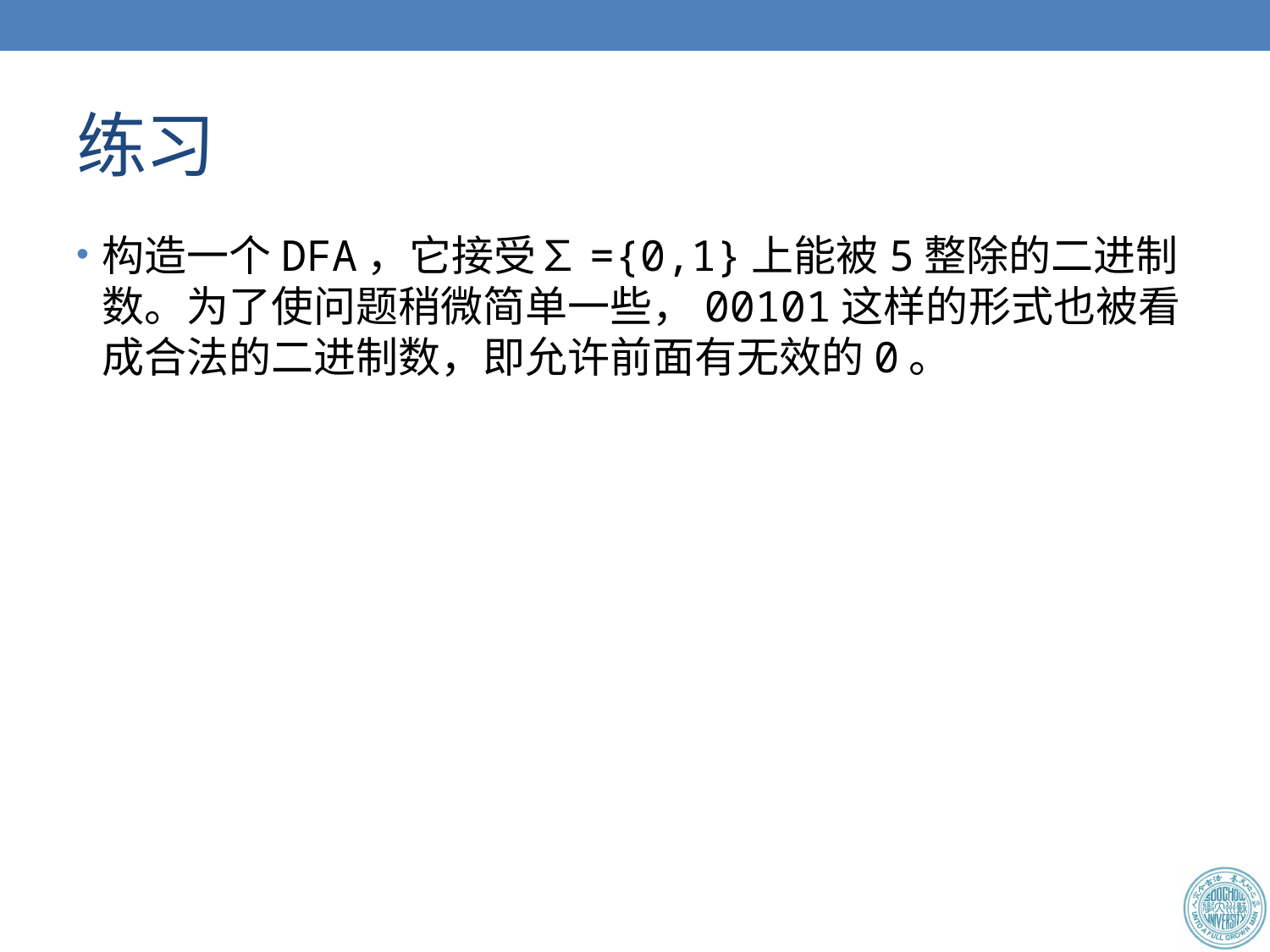

# 练习
构造一个DFA，它接受∑={0,1}上能被5整除的二进制数。为了使问题稍微简单一些，00101这样的形式也被看成合法的二进制数，即允许前面有无效的0。